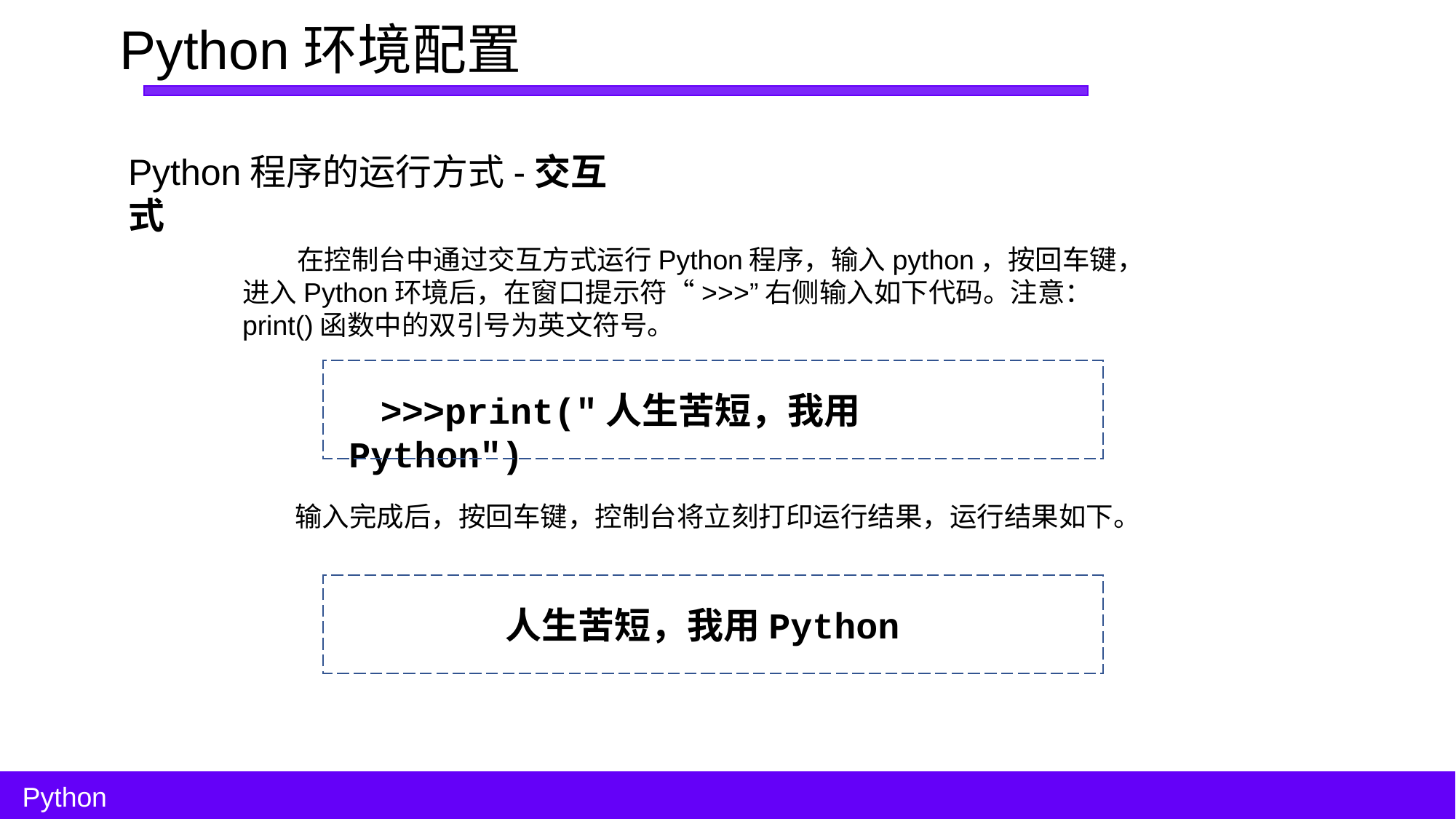

Python环境配置
Python程序的运行方式-交互式
在控制台中通过交互方式运行Python程序，输入python，按回车键，进入Python环境后，在窗口提示符“>>>”右侧输入如下代码。注意：print()函数中的双引号为英文符号。

>>>print("人生苦短，我用Python")
输入完成后，按回车键，控制台将立刻打印运行结果，运行结果如下。

人生苦短，我用Python